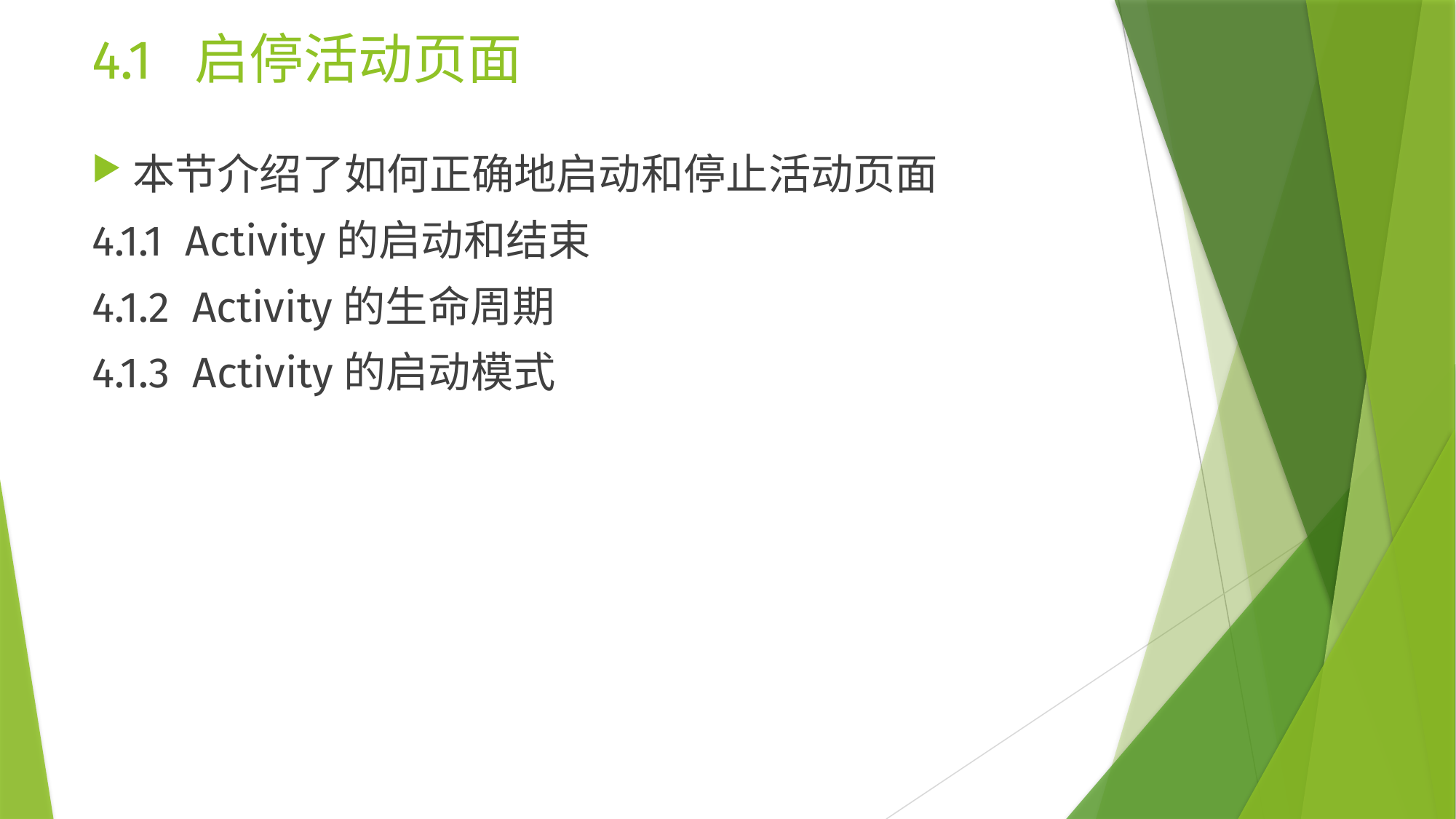

# 4.1  启停活动页面
本节介绍了如何正确地启动和停止活动页面
4.1.1  Activity的启动和结束
4.1.2  Activity的生命周期
4.1.3  Activity的启动模式